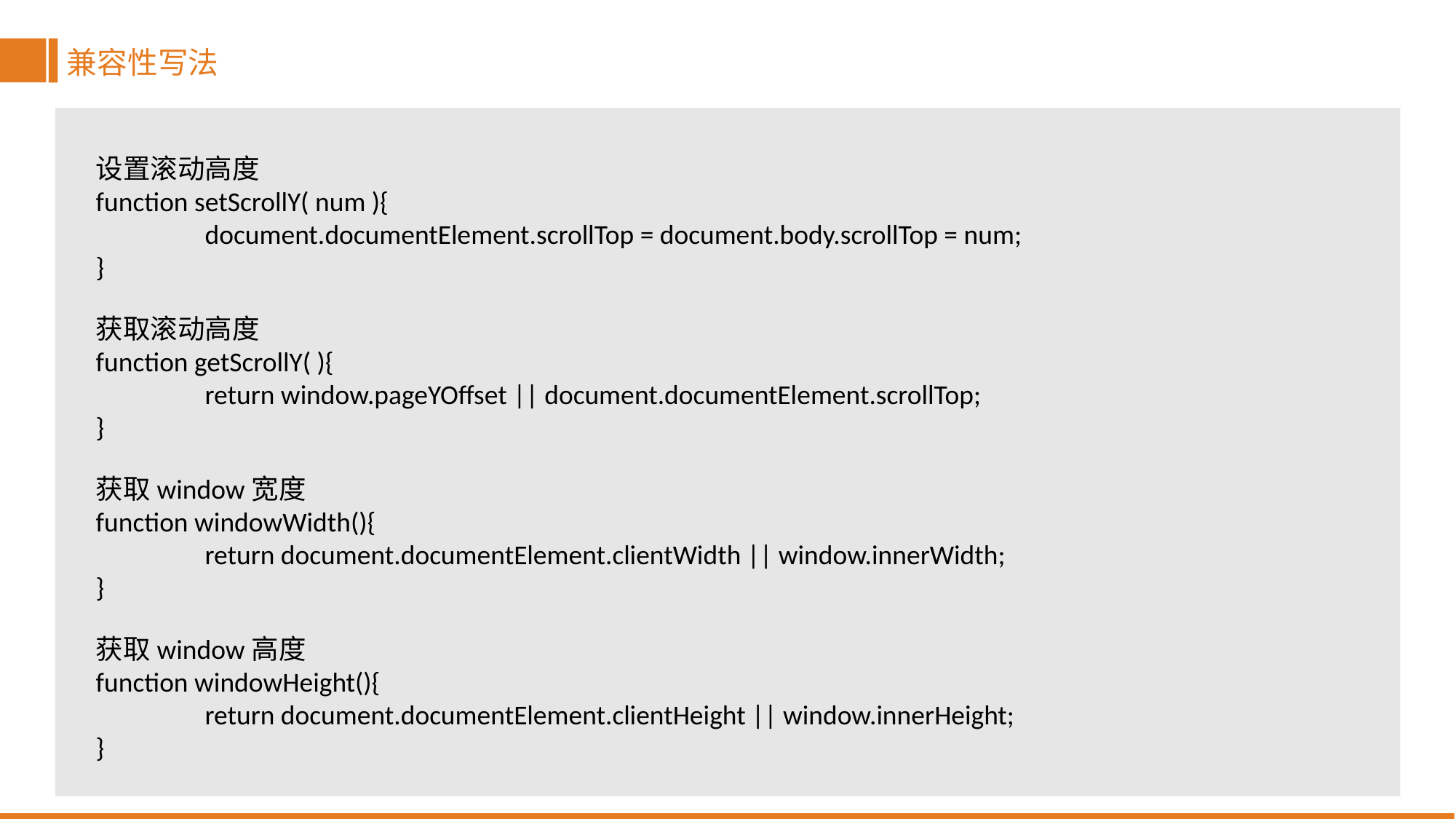

兼容性写法

设置滚动高度
function setScrollY( num ){
	document.documentElement.scrollTop = document.body.scrollTop = num;
}
获取滚动高度
function getScrollY( ){
	return window.pageYOffset || document.documentElement.scrollTop;
}
获取window宽度
function windowWidth(){
	return document.documentElement.clientWidth || window.innerWidth;
}
获取window高度
function windowHeight(){
	return document.documentElement.clientHeight || window.innerHeight;
}